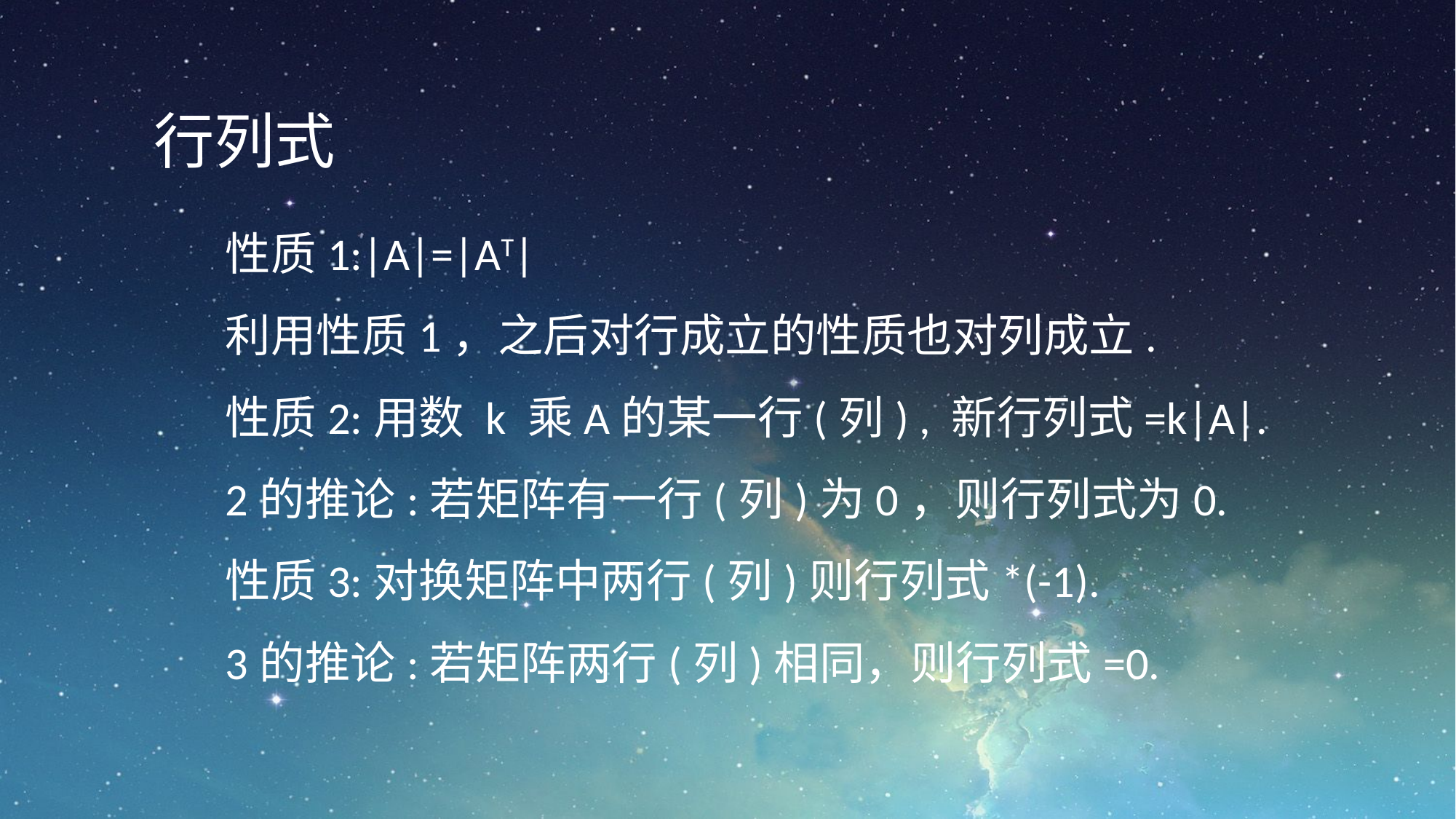

行列式
性质1:|A|=|AT|
利用性质1，之后对行成立的性质也对列成立.
性质2:用数 k 乘A的某一行(列) , 新行列式=k|A|.
2的推论:若矩阵有一行(列)为0，则行列式为0.
性质3:对换矩阵中两行(列)则行列式*(-1).
3的推论:若矩阵两行(列)相同，则行列式=0.